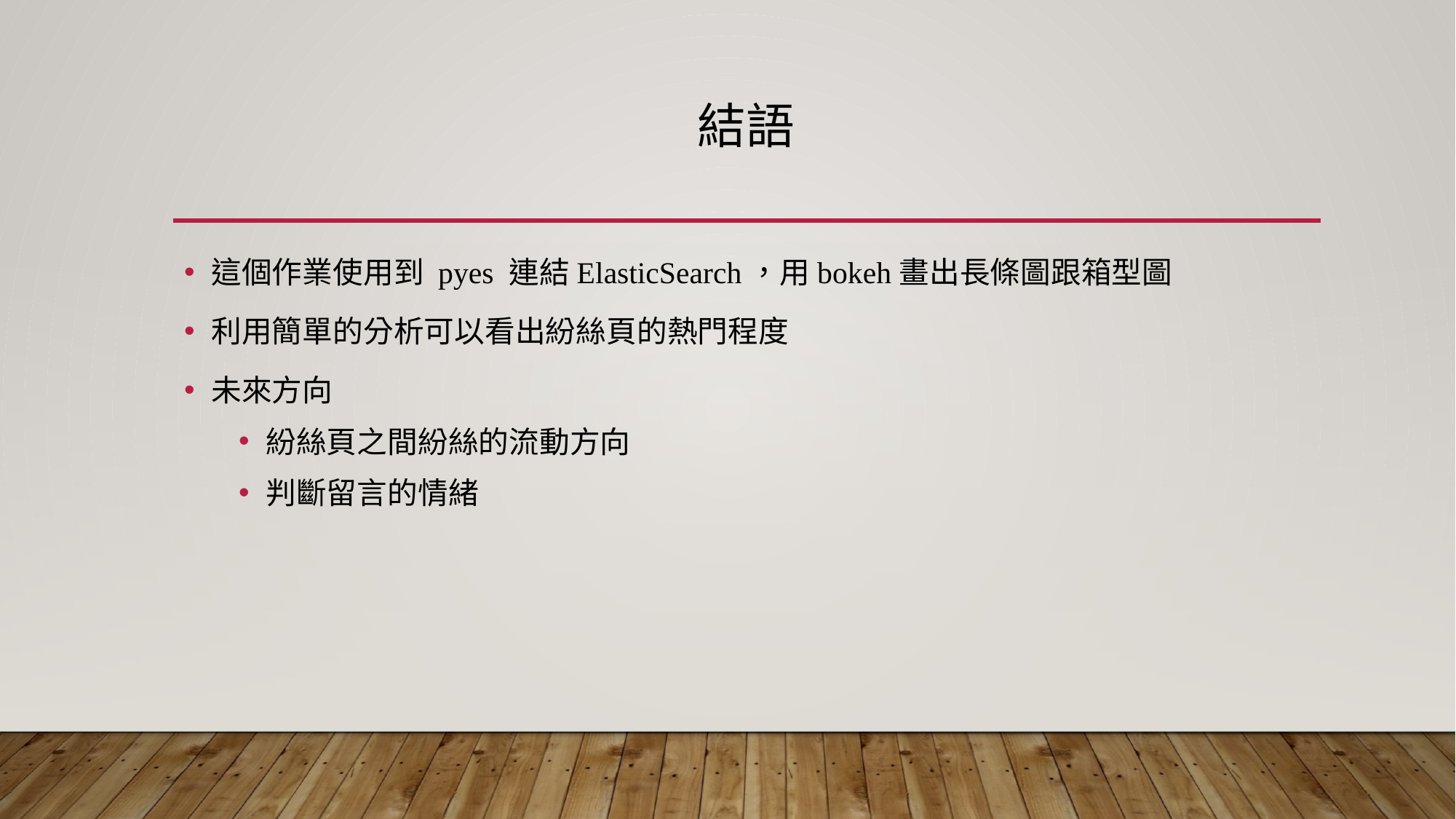

# 結語
這個作業使用到 pyes 連結ElasticSearch，用bokeh畫出長條圖跟箱型圖
利用簡單的分析可以看出紛絲頁的熱門程度
未來方向
紛絲頁之間紛絲的流動方向
判斷留言的情緒